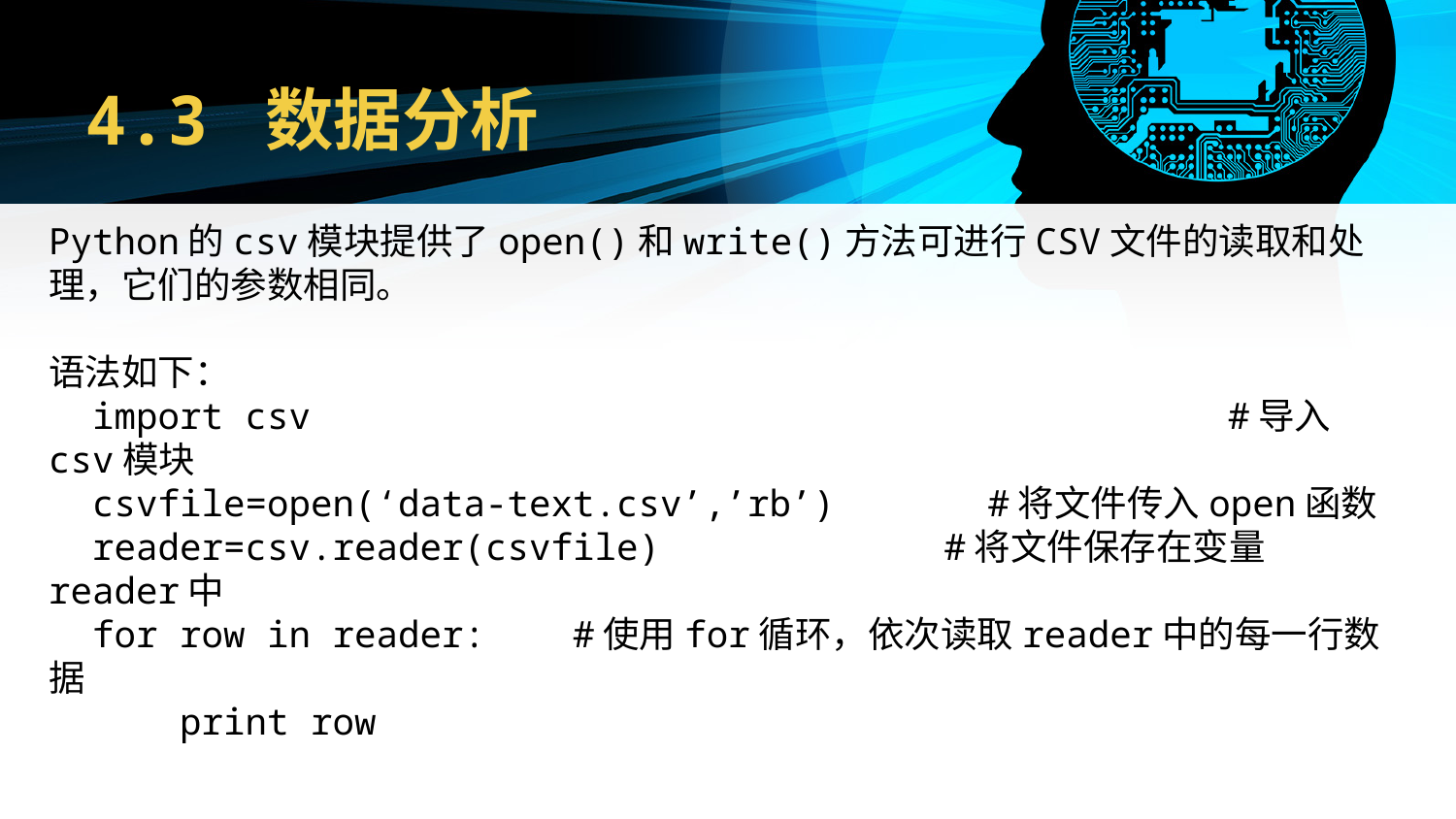

# 4.3 数据分析
Python的csv模块提供了open()和write()方法可进行CSV文件的读取和处理，它们的参数相同。

语法如下：
  import csv                                          #导入csv模块
  csvfile=open(‘data-text.csv’,’rb’)       #将文件传入open函数
  reader=csv.reader(csvfile)             #将文件保存在变量reader中
  for row in reader:    #使用for循环，依次读取reader中的每一行数据
      print row